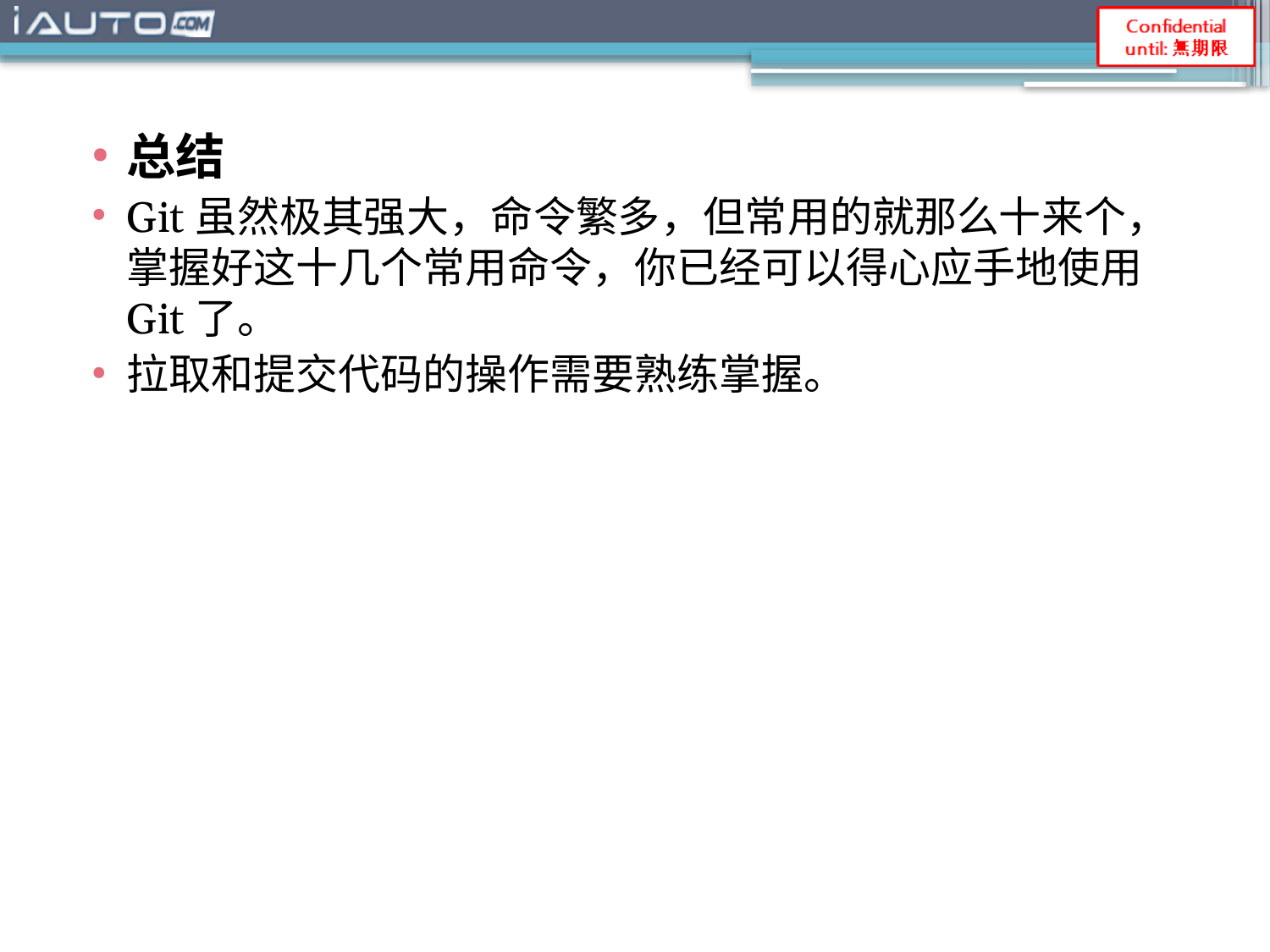

总结
Git虽然极其强大，命令繁多，但常用的就那么十来个，掌握好这十几个常用命令，你已经可以得心应手地使用Git了。
拉取和提交代码的操作需要熟练掌握。